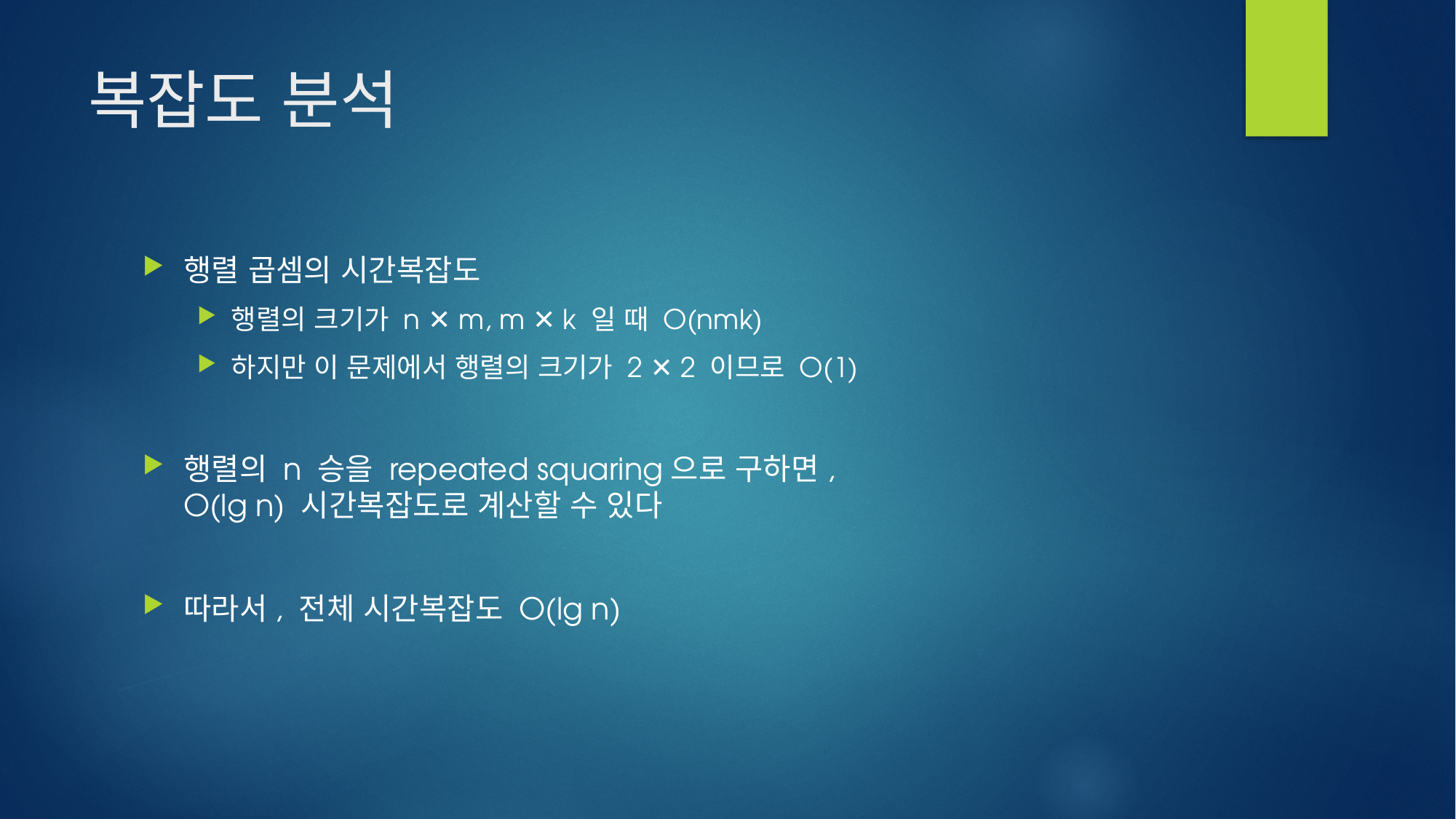

# 복잡도 분석
행렬 곱셈의 시간복잡도
행렬의 크기가 n ✕ m, m ✕ k 일 때 O(nmk)
하지만 이 문제에서 행렬의 크기가 2 ✕ 2 이므로 O(1)

행렬의 n 승을 repeated squaring으로 구하면,
O(lg n) 시간복잡도로 계산할 수 있다

따라서, 전체 시간복잡도 O(lg n)